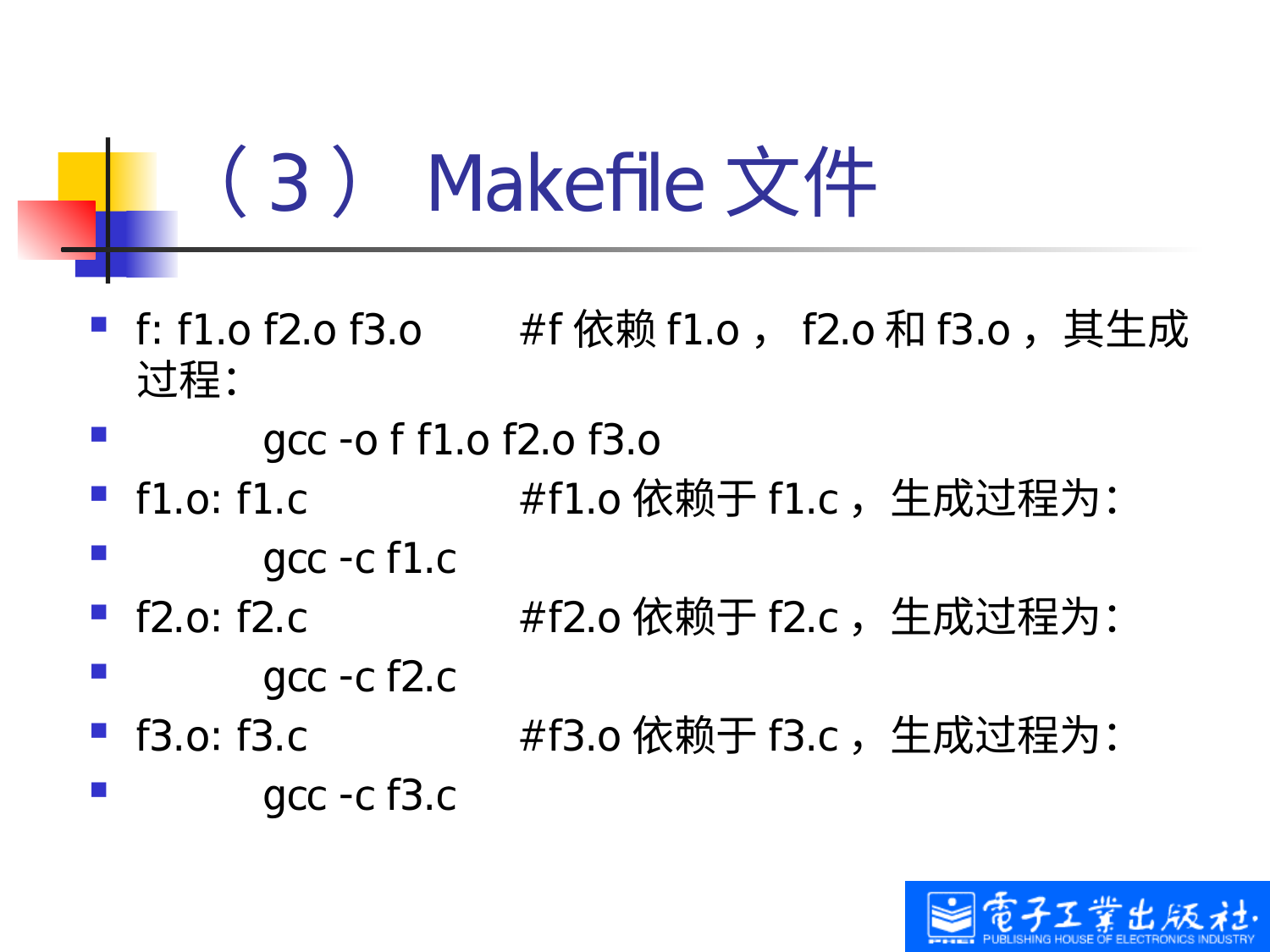

# （3）Makefile文件
f: f1.o f2.o f3.o 	#f依赖f1.o，f2.o和f3.o，其生成过程：
	gcc -o f f1.o f2.o f3.o
f1.o: f1.c 		#f1.o依赖于f1.c，生成过程为：
	gcc -c f1.c
f2.o: f2.c 		#f2.o依赖于f2.c，生成过程为：
	gcc -c f2.c
f3.o: f3.c 		#f3.o依赖于f3.c，生成过程为：
	gcc -c f3.c